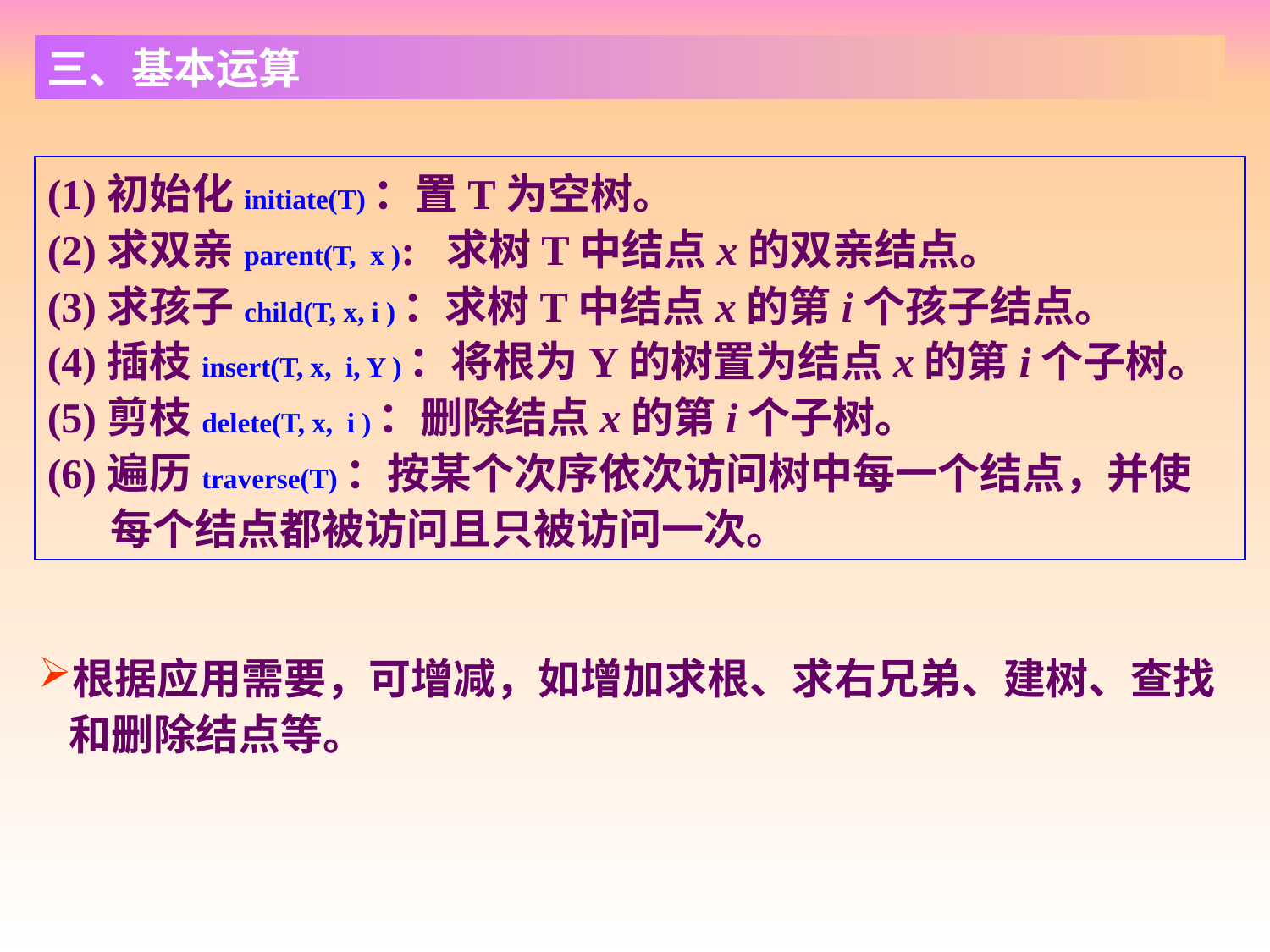

三、基本运算
(1)初始化initiate(T)：置T为空树。
(2)求双亲parent(T,  x ):  求树T中结点x的双亲结点。
(3)求孩子child(T, x, i )：求树T中结点x的第i个孩子结点。
(4)插枝insert(T, x,  i, Y )：将根为Y的树置为结点x的第i个子树。
(5)剪枝delete(T, x,  i )：删除结点x的第i个子树。
(6)遍历traverse(T)：按某个次序依次访问树中每一个结点，并使每个结点都被访问且只被访问一次。
根据应用需要，可增减，如增加求根、求右兄弟、建树、查找和删除结点等。